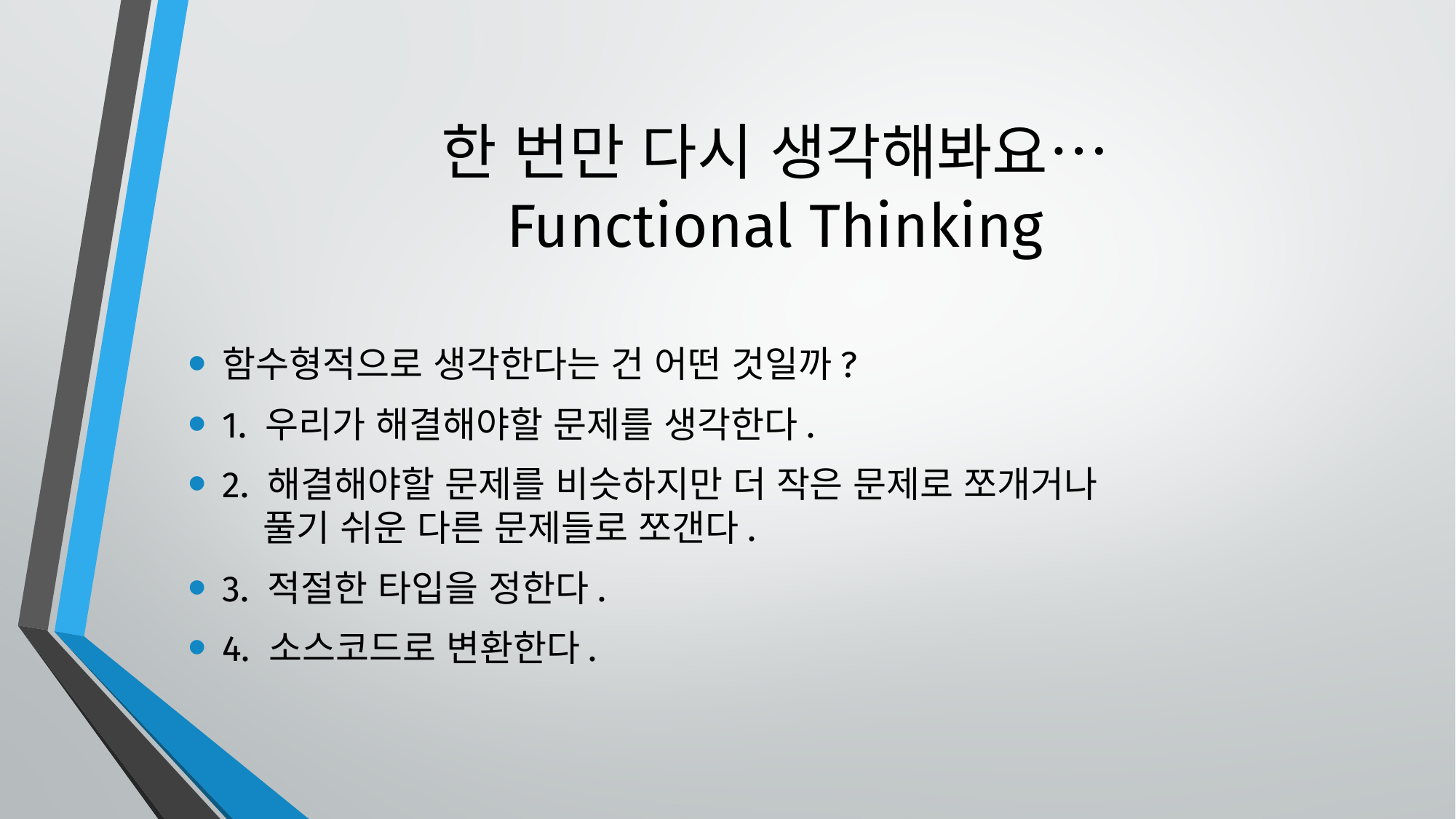

# 한 번만 다시 생각해봐요… Functional Thinking
함수형적으로 생각한다는 건 어떤 것일까?
1. 우리가 해결해야할 문제를 생각한다.
2. 해결해야할 문제를 비슷하지만 더 작은 문제로 쪼개거나
    풀기 쉬운 다른 문제들로 쪼갠다.
3. 적절한 타입을 정한다.
4. 소스코드로 변환한다.